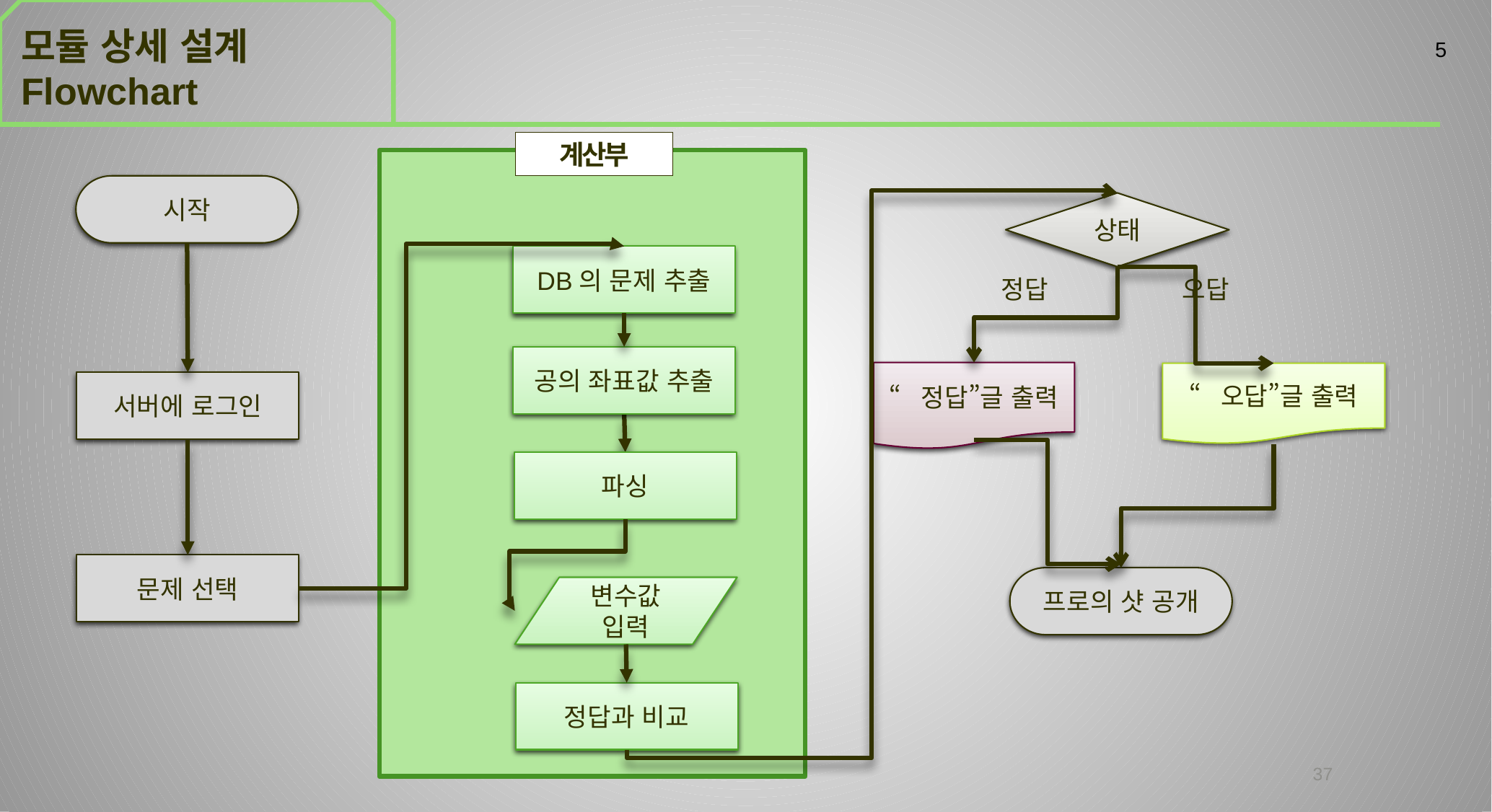

모듈 상세 설계Flowchart
5
계산부

시작
상태
DB의 문제 추출
정답
오답
공의 좌표값 추출
“정답”글 출력
“오답”글 출력
서버에 로그인
파싱
문제 선택
프로의 샷 공개
변수값 입력
정답과 비교
37